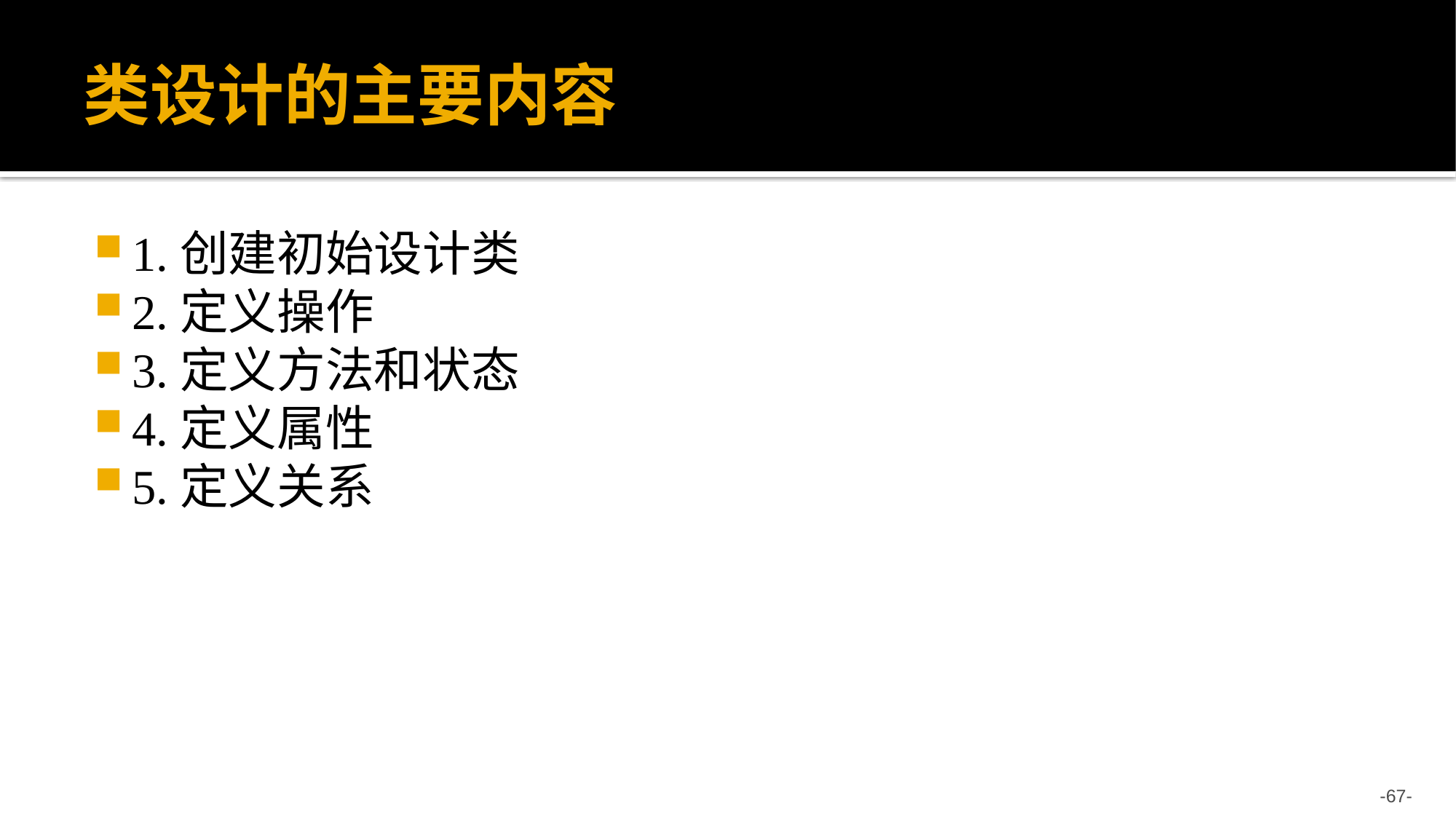

# 类设计的主要内容
1.创建初始设计类
2.定义操作
3.定义方法和状态
4.定义属性
5.定义关系
-67-